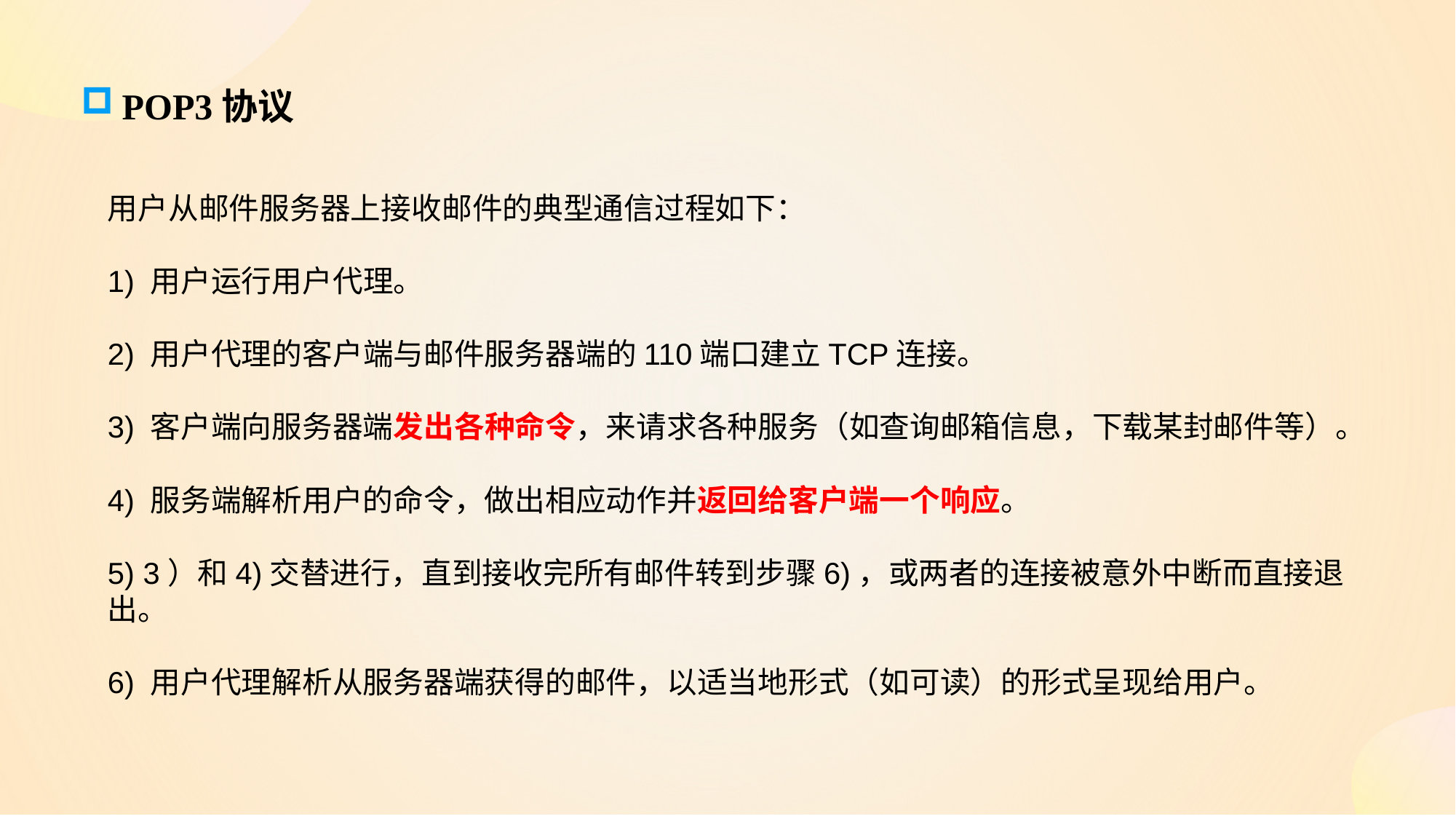

POP3协议

用户从邮件服务器上接收邮件的典型通信过程如下：

1) 用户运行用户代理。

2) 用户代理的客户端与邮件服务器端的110端口建立TCP连接。

3) 客户端向服务器端发出各种命令，来请求各种服务（如查询邮箱信息，下载某封邮件等）。

4) 服务端解析用户的命令，做出相应动作并返回给客户端一个响应。

5) 3）和4)交替进行，直到接收完所有邮件转到步骤6)，或两者的连接被意外中断而直接退出。

6) 用户代理解析从服务器端获得的邮件，以适当地形式（如可读）的形式呈现给用户。